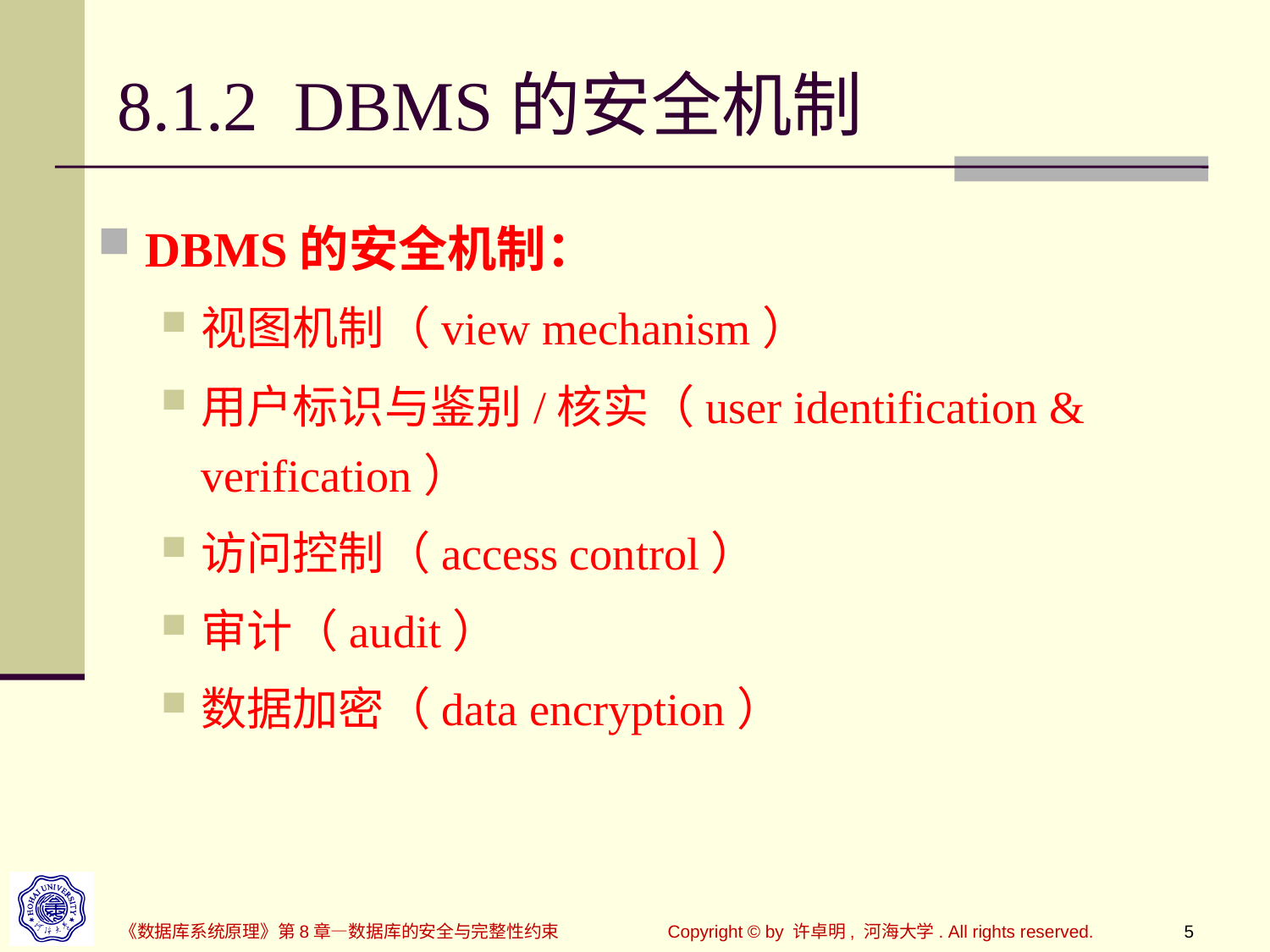

# 8.1.2  DBMS的安全机制
DBMS的安全机制：
视图机制（view mechanism）
用户标识与鉴别/核实（user identification &  verification）
访问控制（access control）
审计（audit）
数据加密（data encryption）
《数据库系统原理》第8章—数据库的安全与完整性约束
Copyright © by 许卓明, 河海大学. All rights reserved.
5